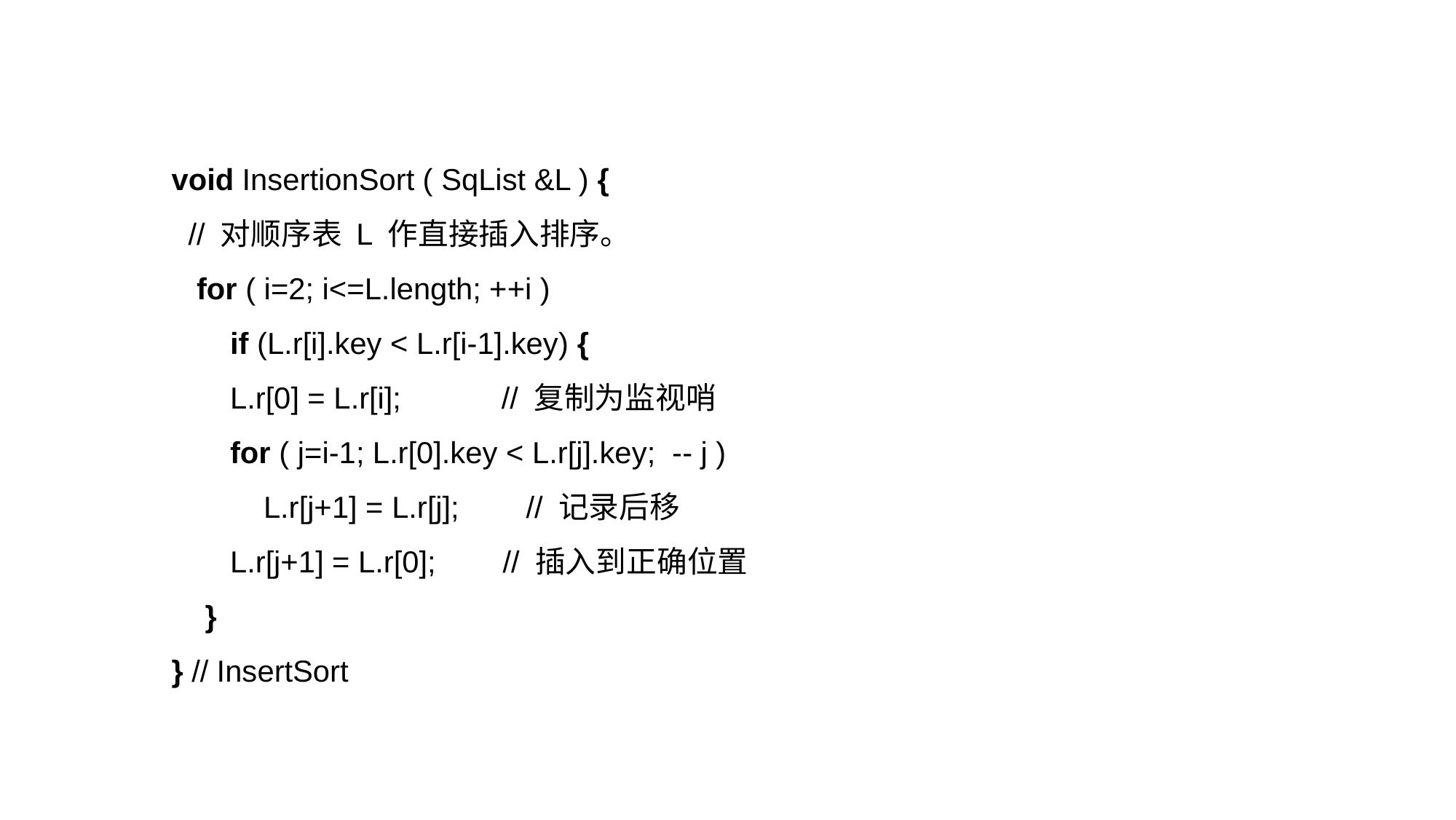

void InsertionSort ( SqList &L ) {
  // 对顺序表 L 作直接插入排序。
   for ( i=2; i<=L.length; ++i )
       if (L.r[i].key < L.r[i-1].key) {
       L.r[0] = L.r[i];            // 复制为监视哨
       for ( j=i-1; L.r[0].key < L.r[j].key;  -- j )
           L.r[j+1] = L.r[j];        // 记录后移
       L.r[j+1] = L.r[0];        // 插入到正确位置
    }
} // InsertSort